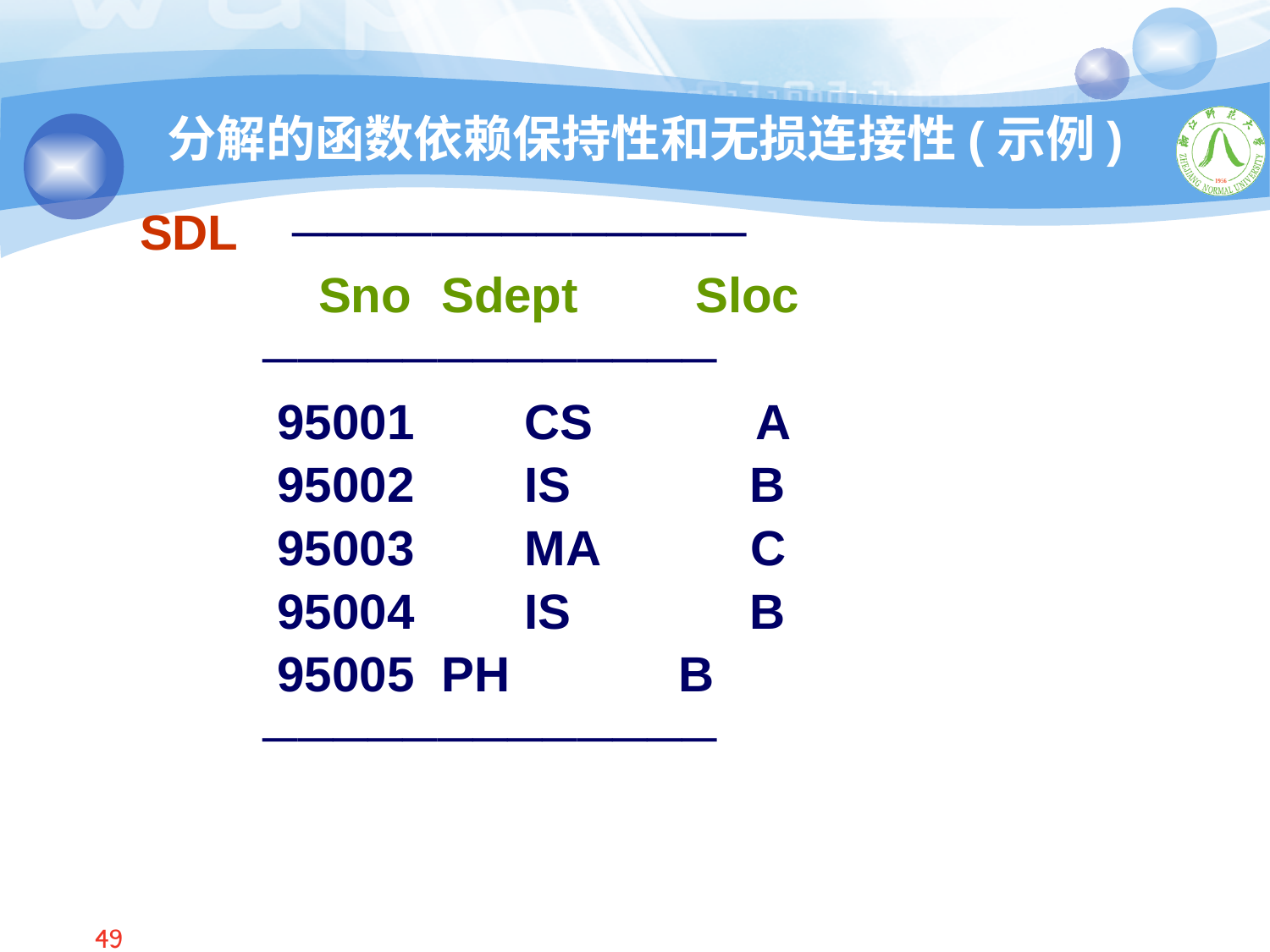

# 分解的函数依赖保持性和无损连接性(示例)
SDL    ─────────────
             Sno	Sdept	Sloc
         ─────────────
          95001        CS            A
          95002        IS             B
          95003        MA           C
          95004        IS             B
          95005	PH	        B
         ─────────────
49